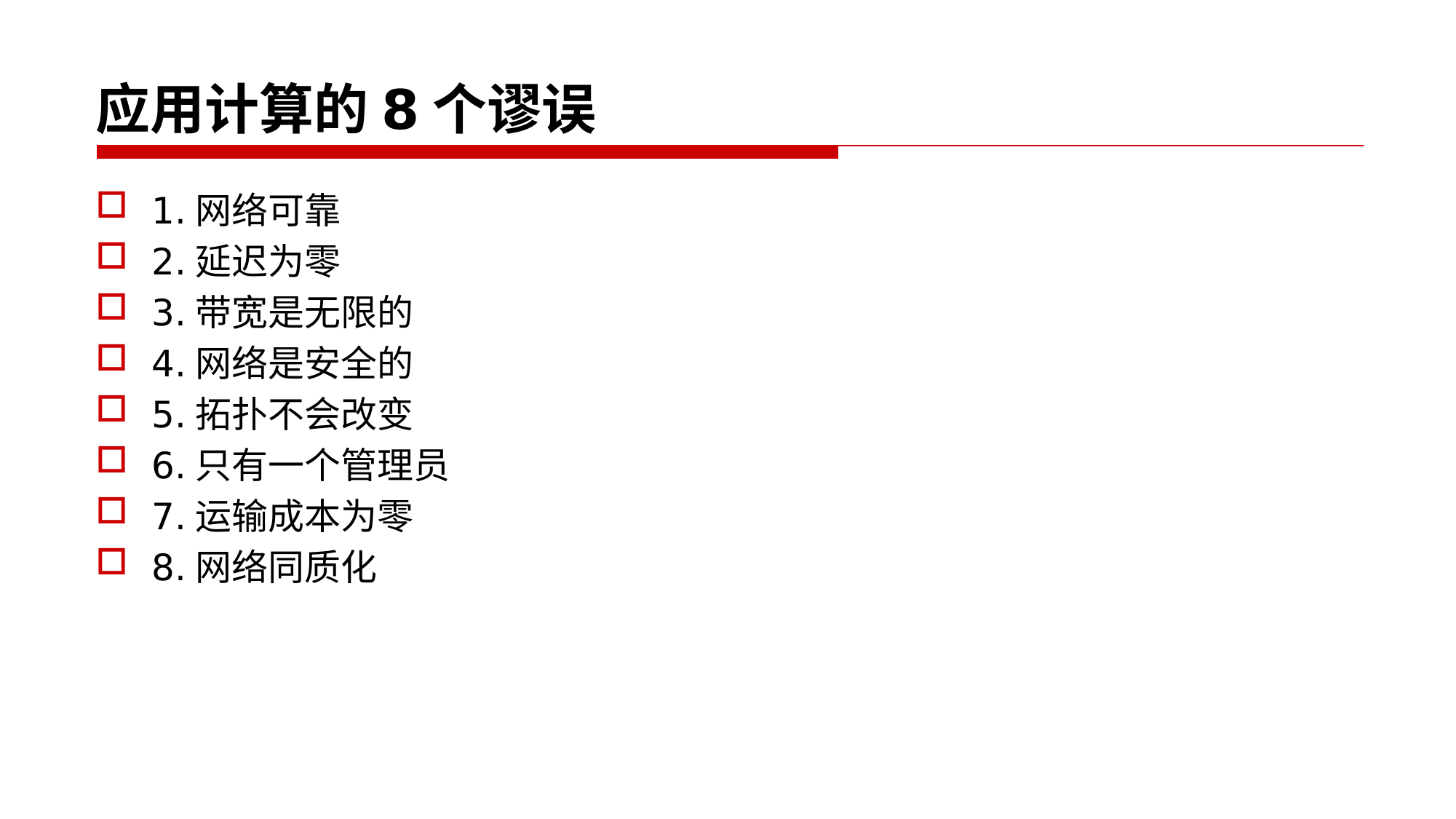

# 应用计算的8个谬误
1.网络可靠
2.延迟为零
3.带宽是无限的
4.网络是安全的
5.拓扑不会改变
6.只有一个管理员
7.运输成本为零
8.网络同质化